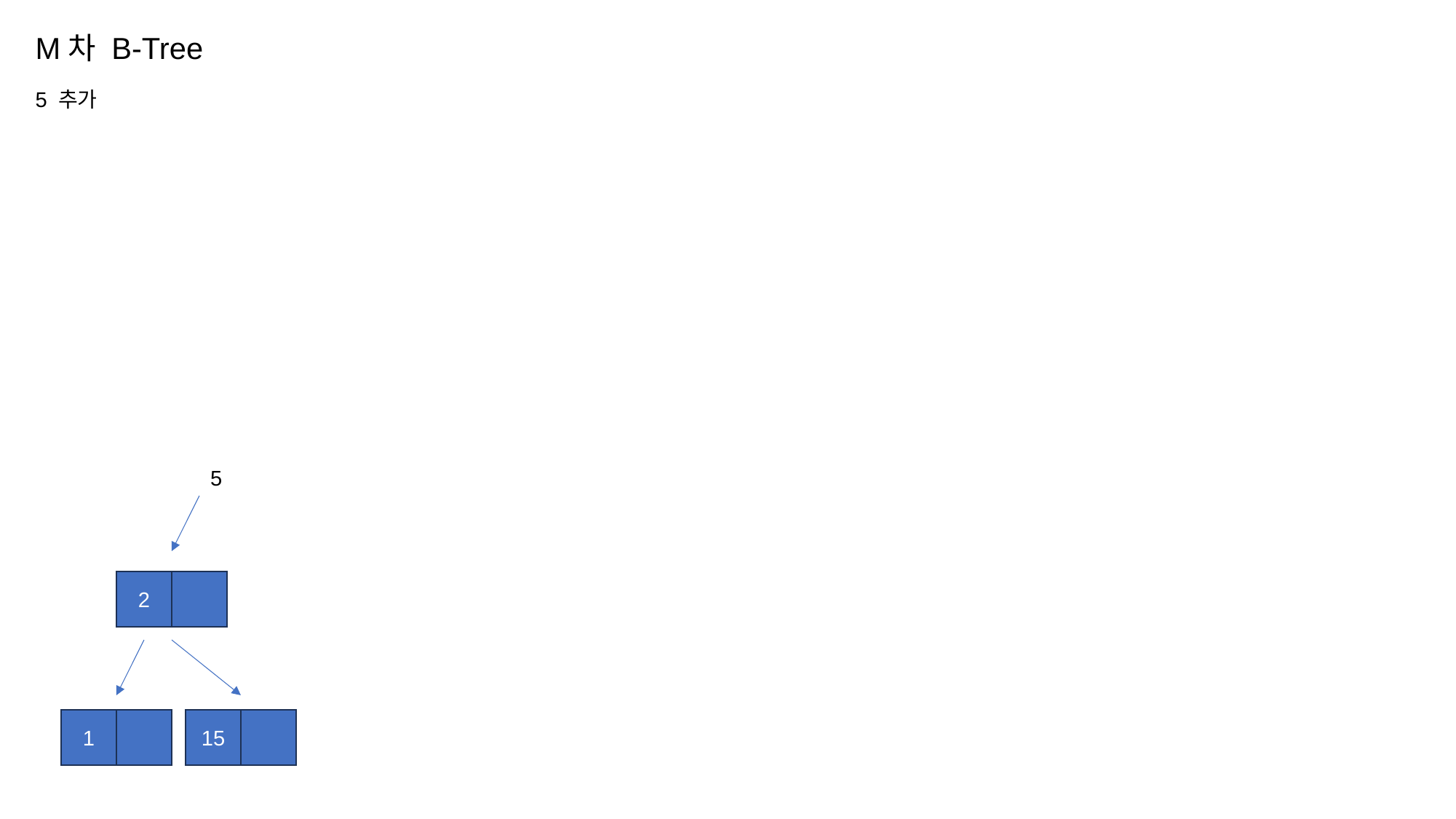

# M차 B-Tree 5 추가
5
2

1

15